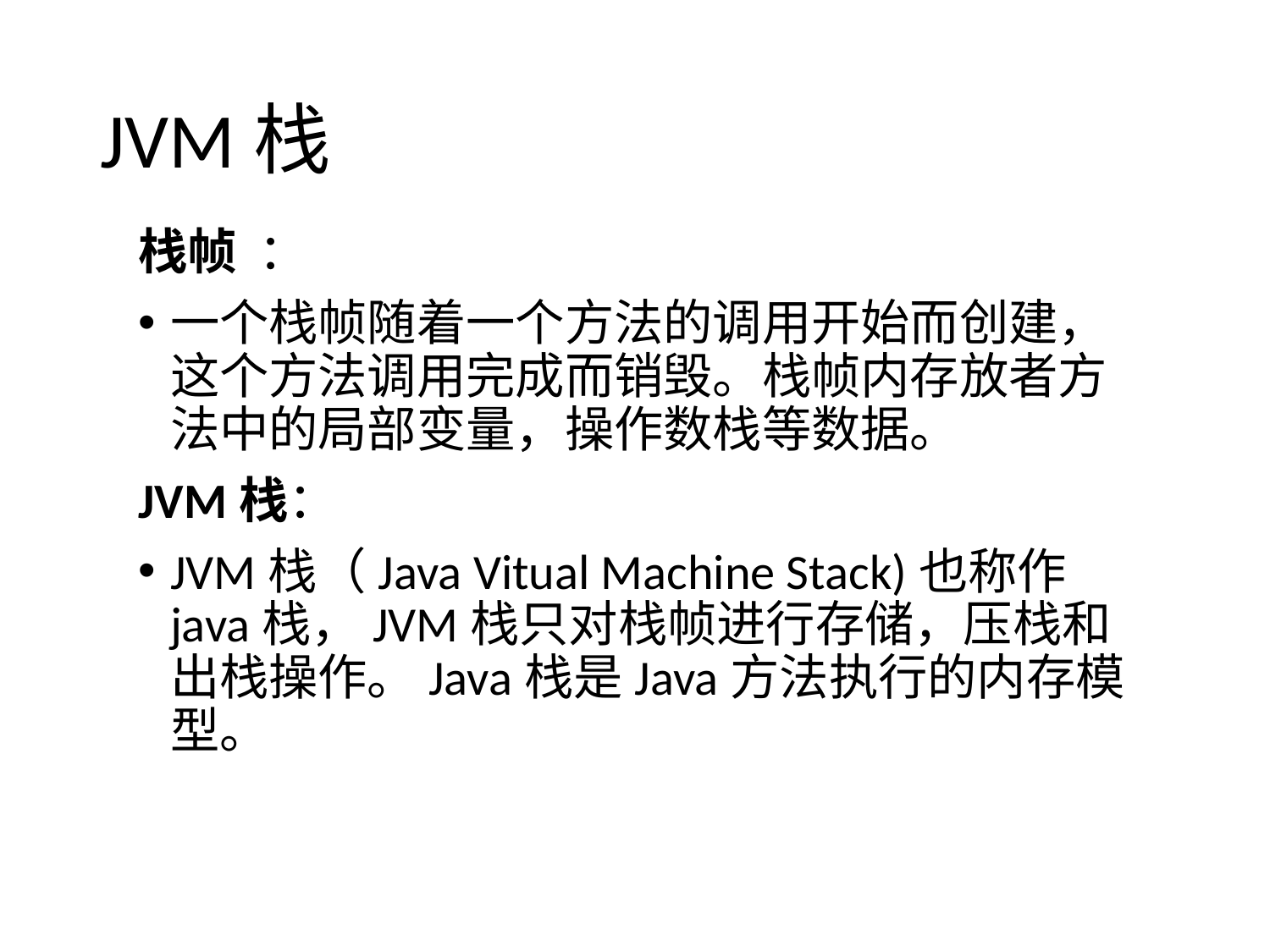

# JVM栈
栈帧  ：
一个栈帧随着一个方法的调用开始而创建，这个方法调用完成而销毁。栈帧内存放者方法中的局部变量，操作数栈等数据。
JVM栈：
JVM栈（Java Vitual Machine Stack)也称作java栈，JVM栈只对栈帧进行存储，压栈和出栈操作。Java栈是Java方法执行的内存模型。